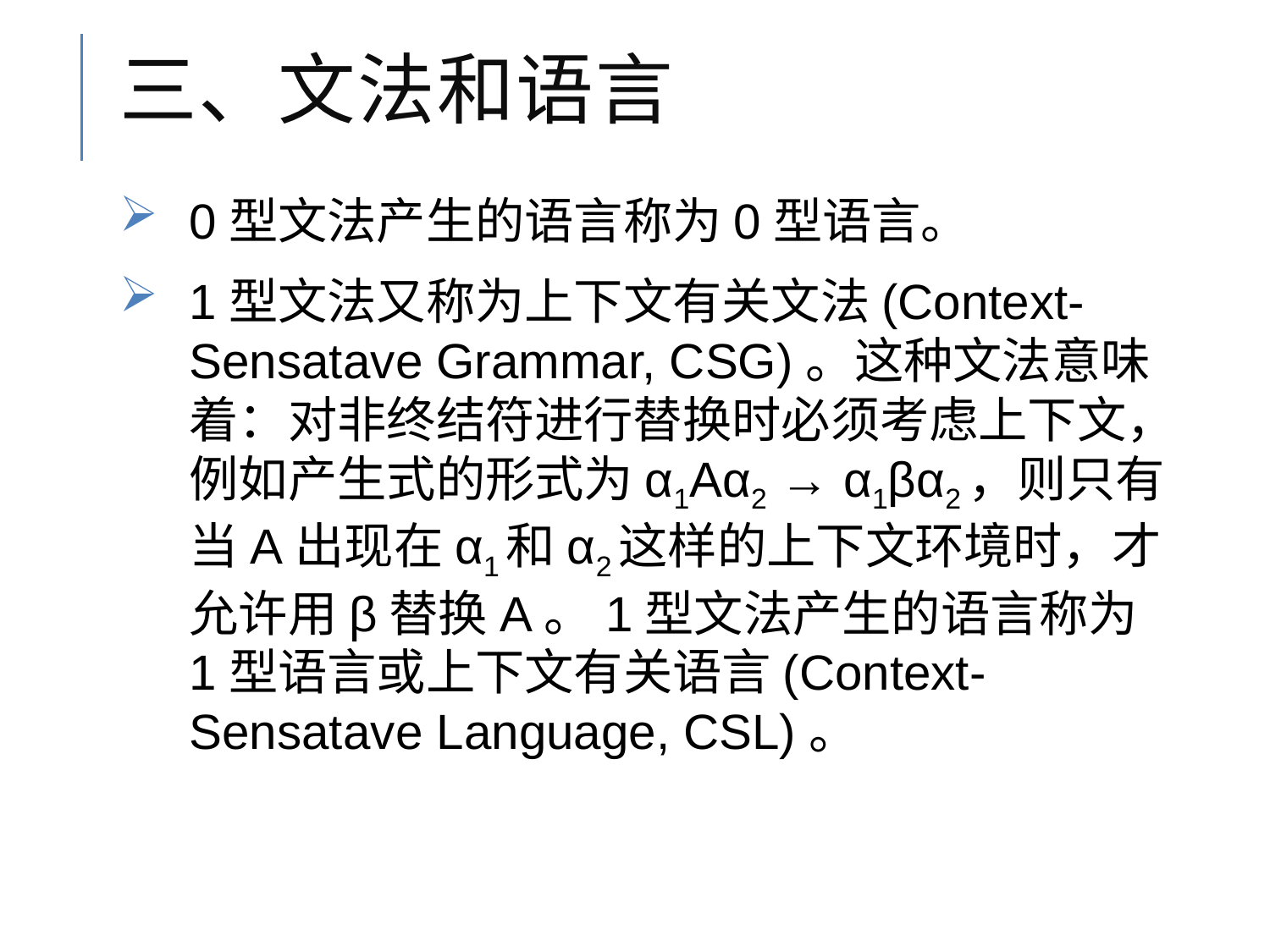

# 三、文法和语言
0型文法产生的语言称为0型语言。
1型文法又称为上下文有关文法(Context-Sensatave Grammar, CSG)。这种文法意味着：对非终结符进行替换时必须考虑上下文，例如产生式的形式为α1Aα2 → α1βα2，则只有当A出现在α1和α2这样的上下文环境时，才允许用β替换A。1型文法产生的语言称为1型语言或上下文有关语言(Context-Sensatave Language, CSL)。
43